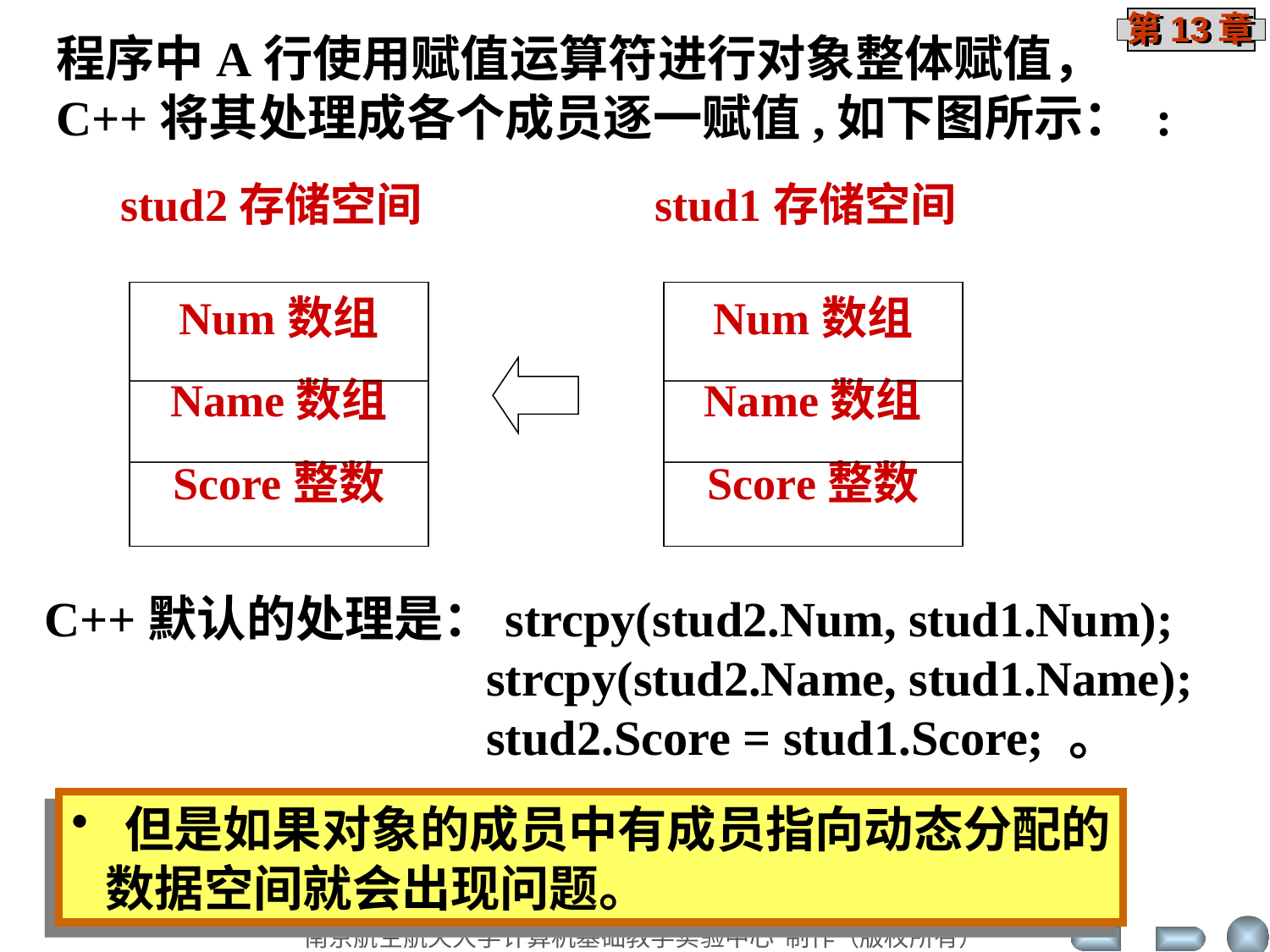

程序中A行使用赋值运算符进行对象整体赋值，
C++将其处理成各个成员逐一赋值,如下图所示： :
stud2存储空间
Num数组
Name数组
Score整数

stud1存储空间
Num数组
Name数组
Score整数

C++默认的处理是：strcpy(stud2.Num, stud1.Num);
                                    strcpy(stud2.Name, stud1.Name);
                                    stud2.Score = stud1.Score; 。
 但是如果对象的成员中有成员指向动态分配的
  数据空间就会出现问题。